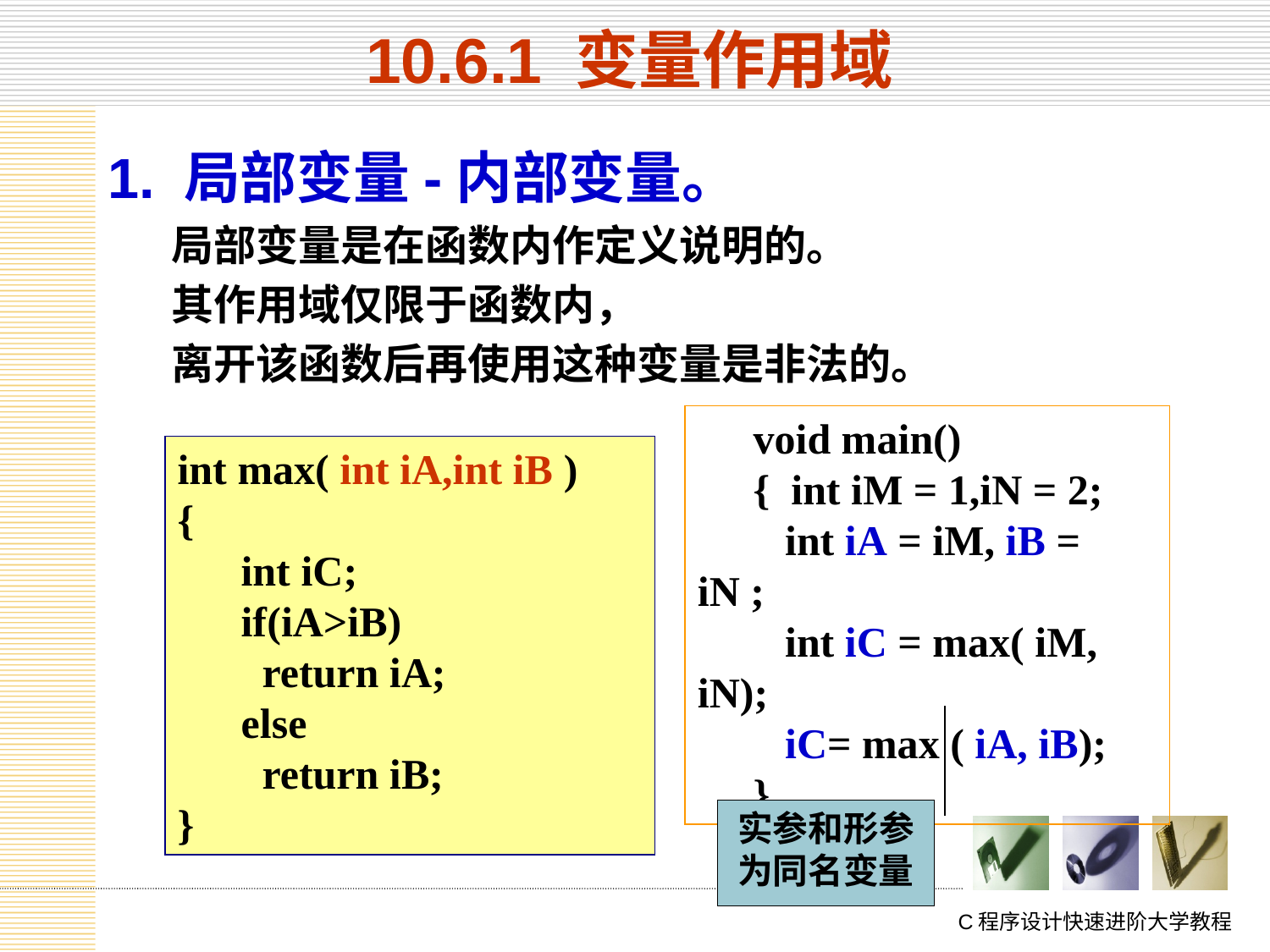

# 10.6.1 变量作用域
1. 局部变量-内部变量。
局部变量是在函数内作定义说明的。
其作用域仅限于函数内，
离开该函数后再使用这种变量是非法的。
int max( int iA,int iB )
{
int iC;
if(iA>iB)
  return iA;
else
  return iB;
}
void main()
{  int iM = 1,iN = 2;
   int iA = iM, iB = iN ;
   int iC = max( iM, iN);
   iC= max ( iA, iB);
}
实参和形参为同名变量
65
C程序设计快速进阶大学教程